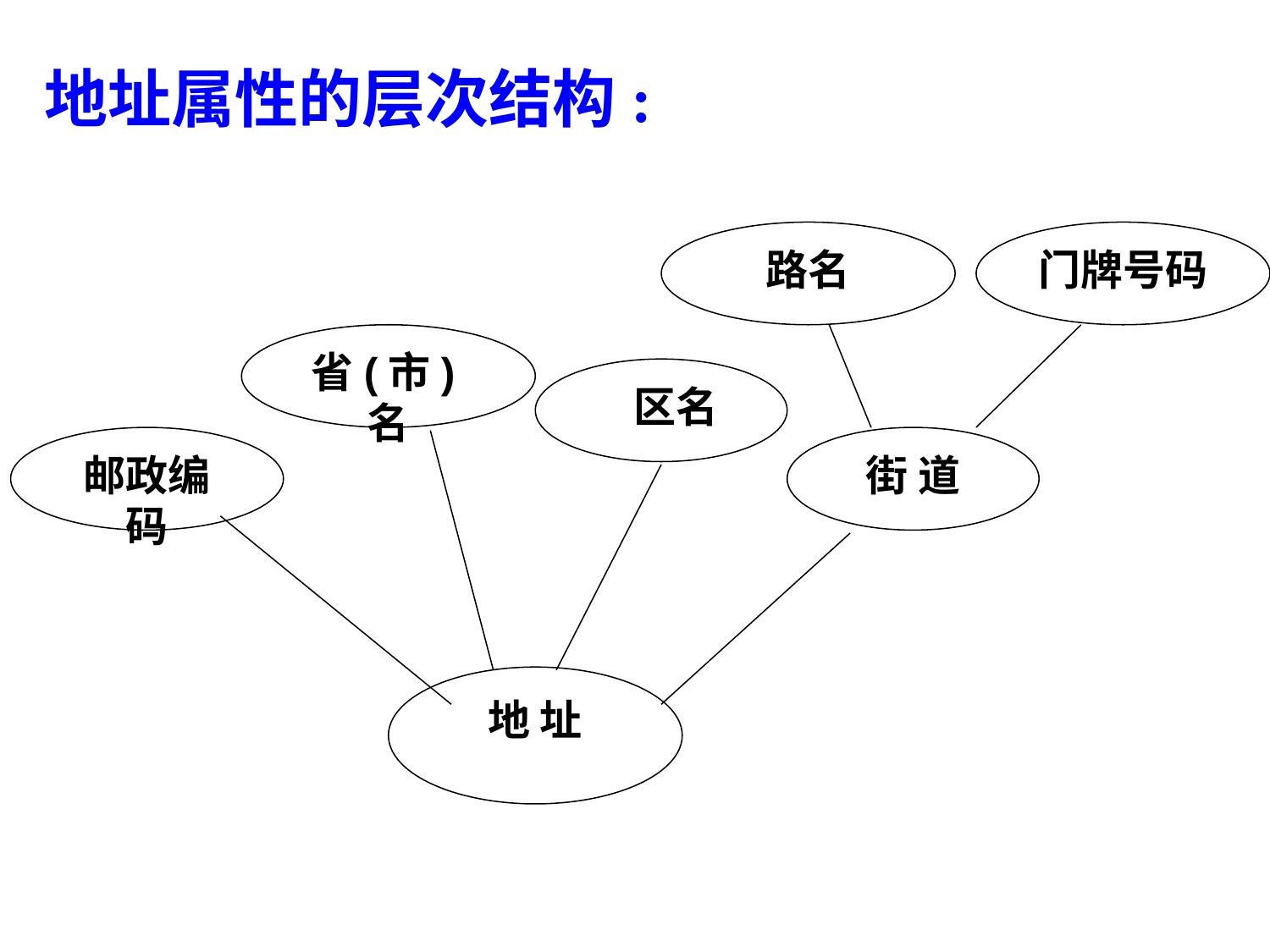

地址属性的层次结构:
路名
门牌号码
  区名
街 道
省(市)名
邮政编码
地 址